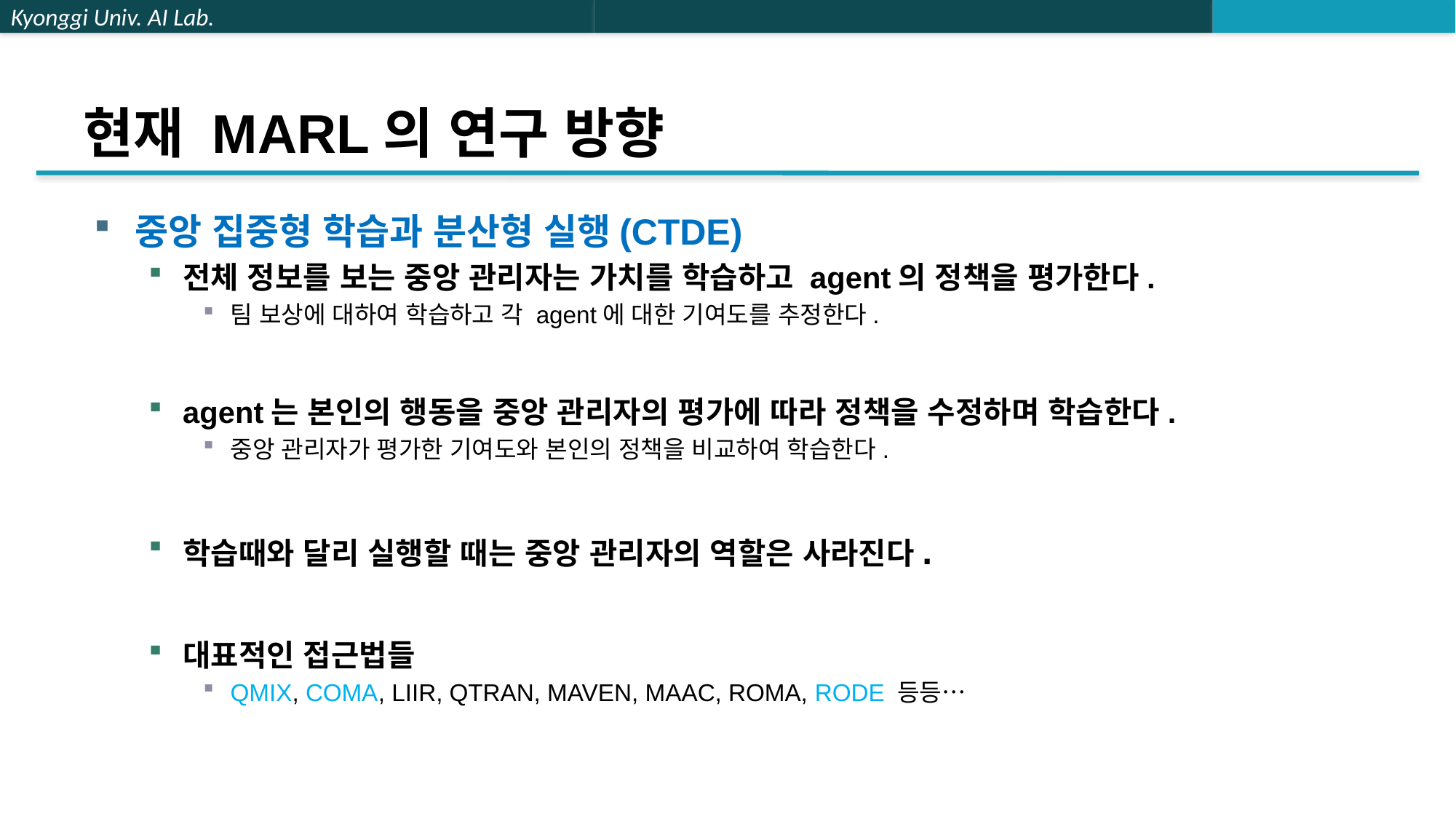

# 현재 MARL의 연구 방향
중앙 집중형 학습과 분산형 실행(CTDE)
전체 정보를 보는 중앙 관리자는 가치를 학습하고 agent의 정책을 평가한다.
팀 보상에 대하여 학습하고 각 agent에 대한 기여도를 추정한다.

agent는 본인의 행동을 중앙 관리자의 평가에 따라 정책을 수정하며 학습한다.
중앙 관리자가 평가한 기여도와 본인의 정책을 비교하여 학습한다.

학습때와 달리 실행할 때는 중앙 관리자의 역할은 사라진다.

대표적인 접근법들
QMIX, COMA, LIIR, QTRAN, MAVEN, MAAC, ROMA, RODE 등등…